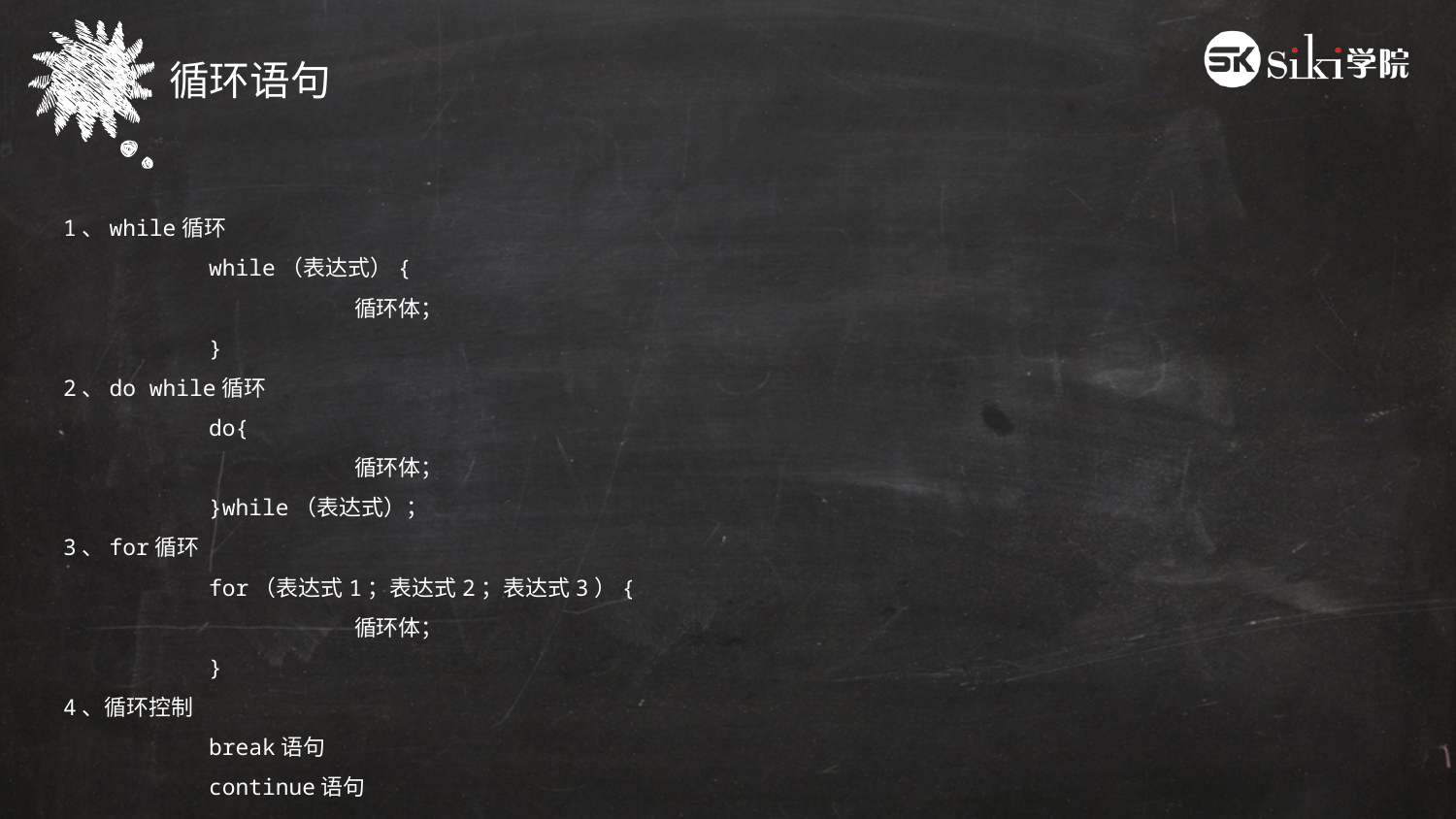

循环语句
1、while循环
	while（表达式）{
		循环体；
	}
2、do while循环
	do{
		循环体；
	}while（表达式）；
3、for循环
	for（表达式1；表达式2；表达式3）{
		循环体；
	}
4、循环控制
	break语句
	continue语句